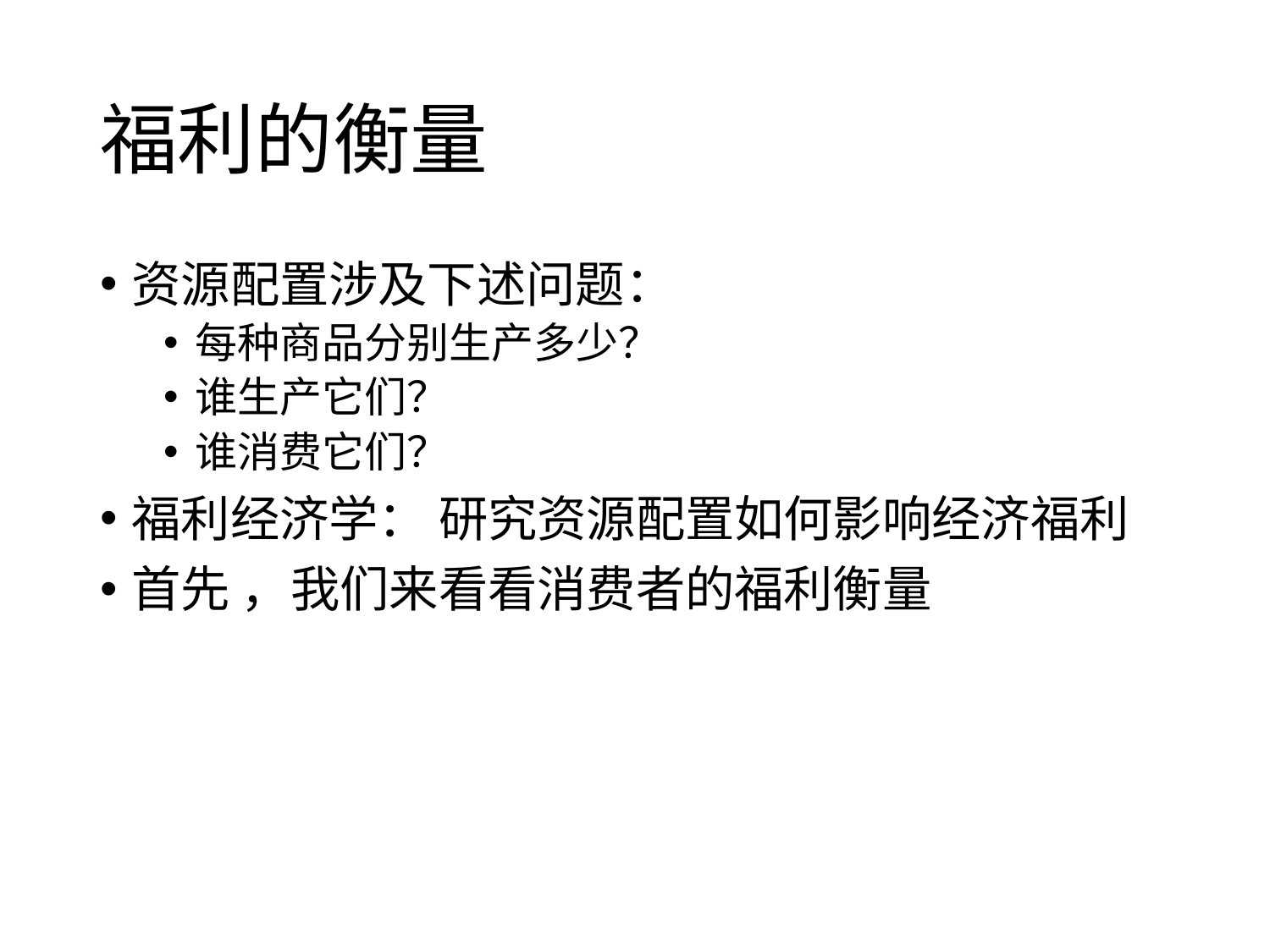

# 福利的衡量
资源配置涉及下述问题：
每种商品分别生产多少？
谁生产它们？
谁消费它们？
福利经济学： 研究资源配置如何影响经济福利
首先 ，我们来看看消费者的福利衡量